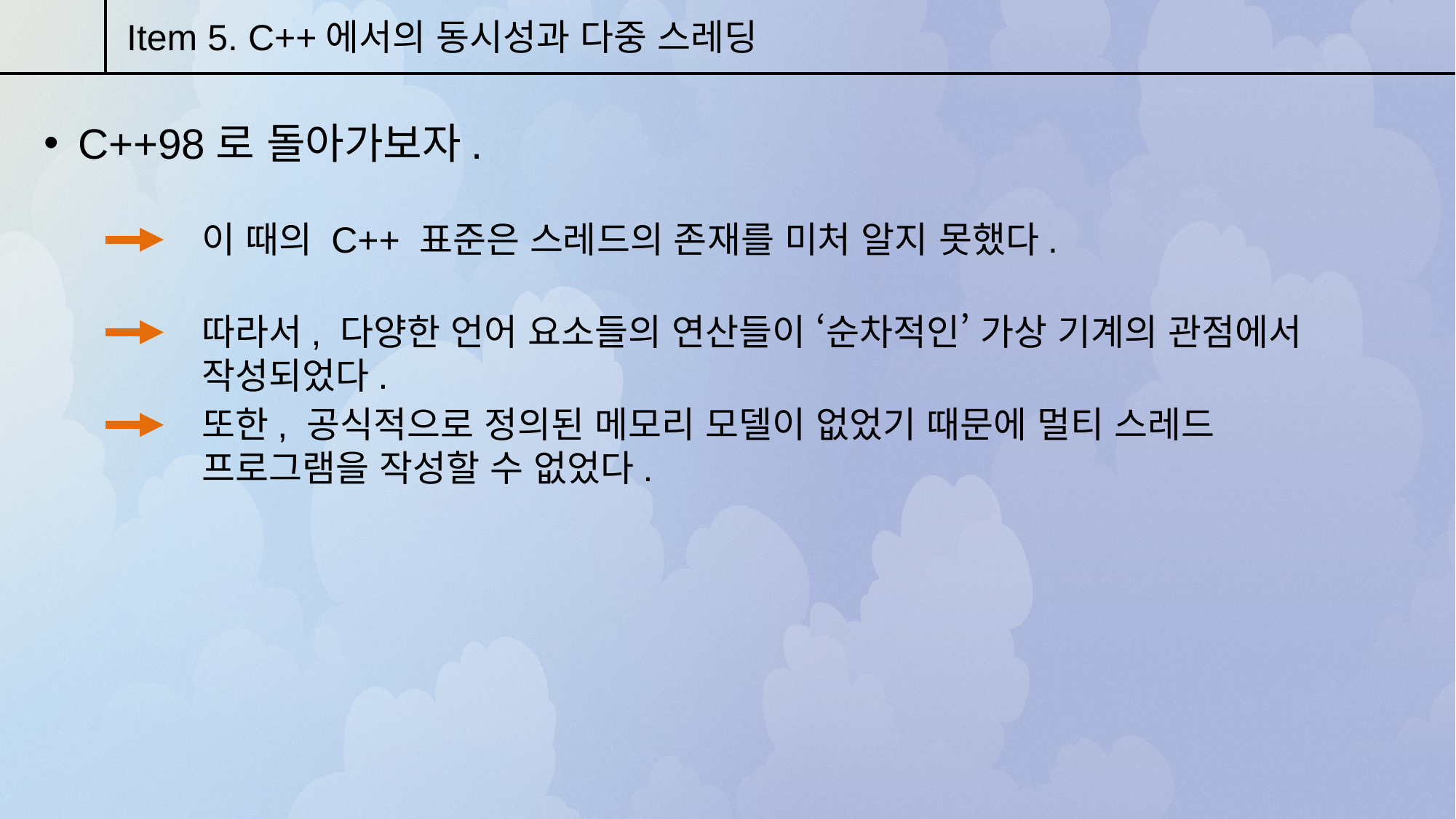

Item 5. C++에서의 동시성과 다중 스레딩
C++98로 돌아가보자.
이 때의 C++ 표준은 스레드의 존재를 미처 알지 못했다.
따라서, 다양한 언어 요소들의 연산들이 ‘순차적인’ 가상 기계의 관점에서 작성되었다.
또한, 공식적으로 정의된 메모리 모델이 없었기 때문에 멀티 스레드 프로그램을 작성할 수 없었다.